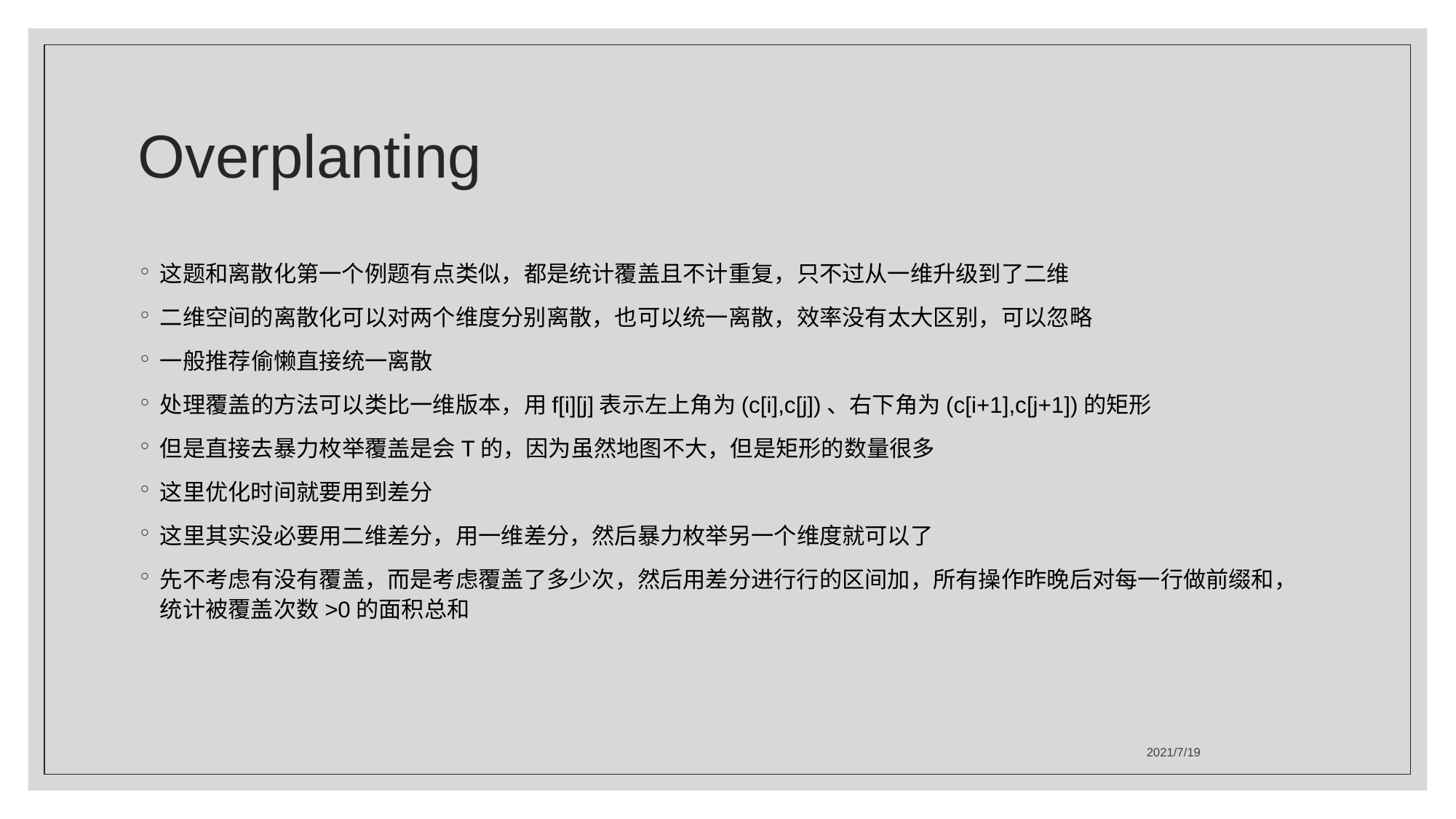

# Overplanting
这题和离散化第一个例题有点类似，都是统计覆盖且不计重复，只不过从一维升级到了二维
二维空间的离散化可以对两个维度分别离散，也可以统一离散，效率没有太大区别，可以忽略
一般推荐偷懒直接统一离散
处理覆盖的方法可以类比一维版本，用f[i][j]表示左上角为(c[i],c[j])、右下角为(c[i+1],c[j+1])的矩形
但是直接去暴力枚举覆盖是会T的，因为虽然地图不大，但是矩形的数量很多
这里优化时间就要用到差分
这里其实没必要用二维差分，用一维差分，然后暴力枚举另一个维度就可以了
先不考虑有没有覆盖，而是考虑覆盖了多少次，然后用差分进行行的区间加，所有操作昨晚后对每一行做前缀和，统计被覆盖次数>0的面积总和
2021/7/19